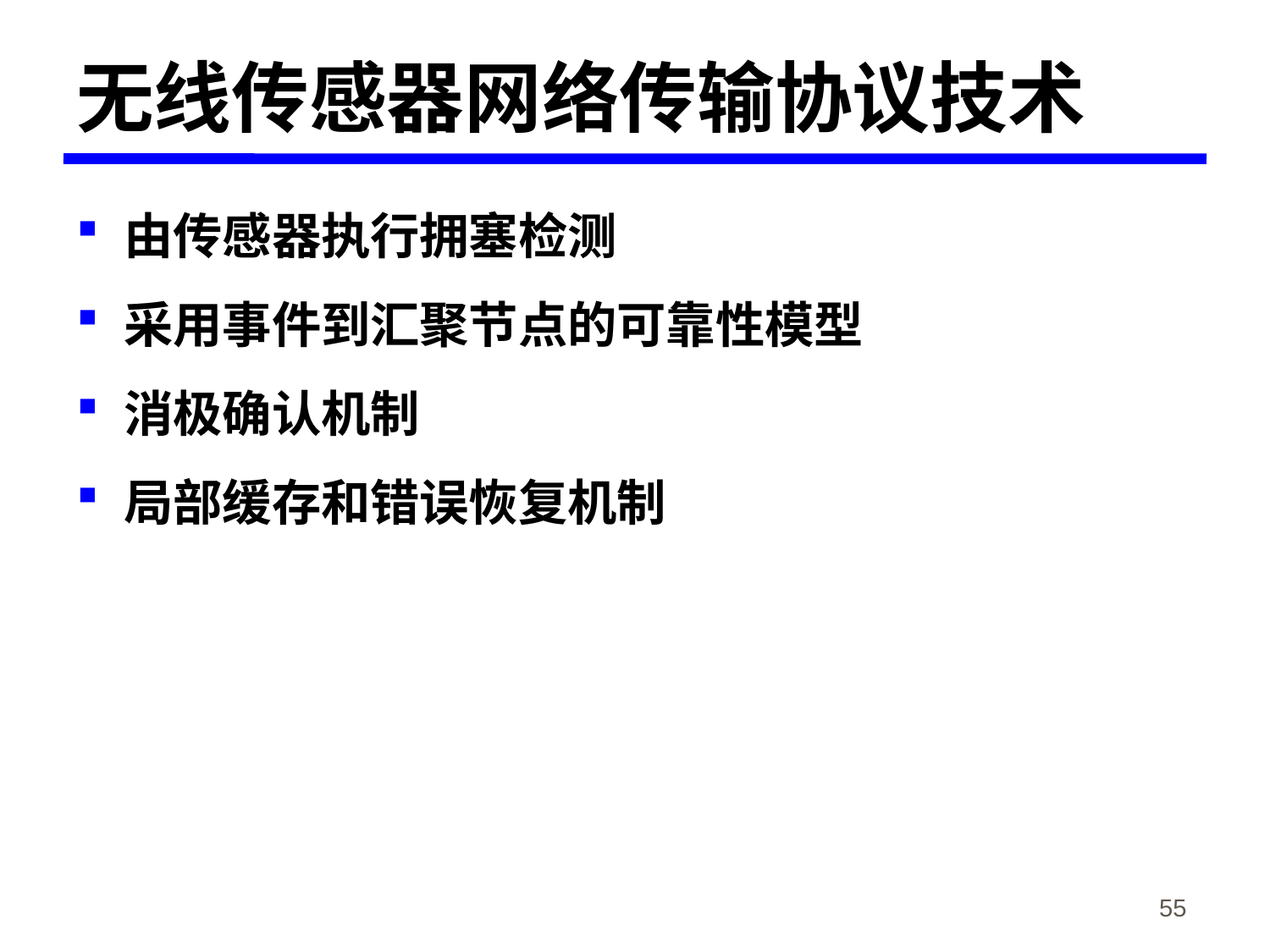

# 无线传感器网络传输协议技术
由传感器执行拥塞检测
采用事件到汇聚节点的可靠性模型
消极确认机制
局部缓存和错误恢复机制
《物联网概论》-韩毅刚
55